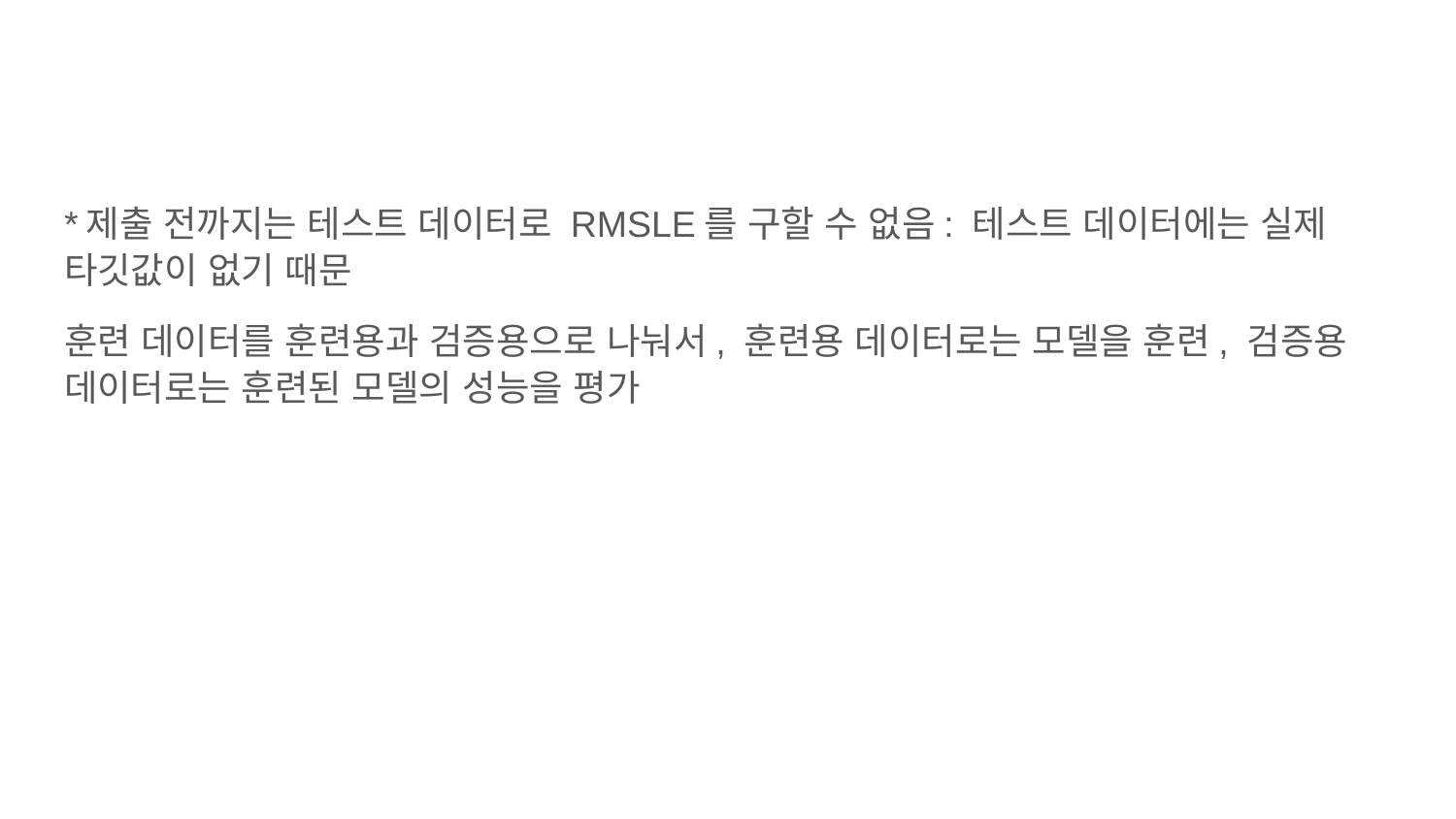

#
*제출 전까지는 테스트 데이터로 RMSLE를 구할 수 없음: 테스트 데이터에는 실제 타깃값이 없기 때문
훈련 데이터를 훈련용과 검증용으로 나눠서, 훈련용 데이터로는 모델을 훈련, 검증용 데이터로는 훈련된 모델의 성능을 평가